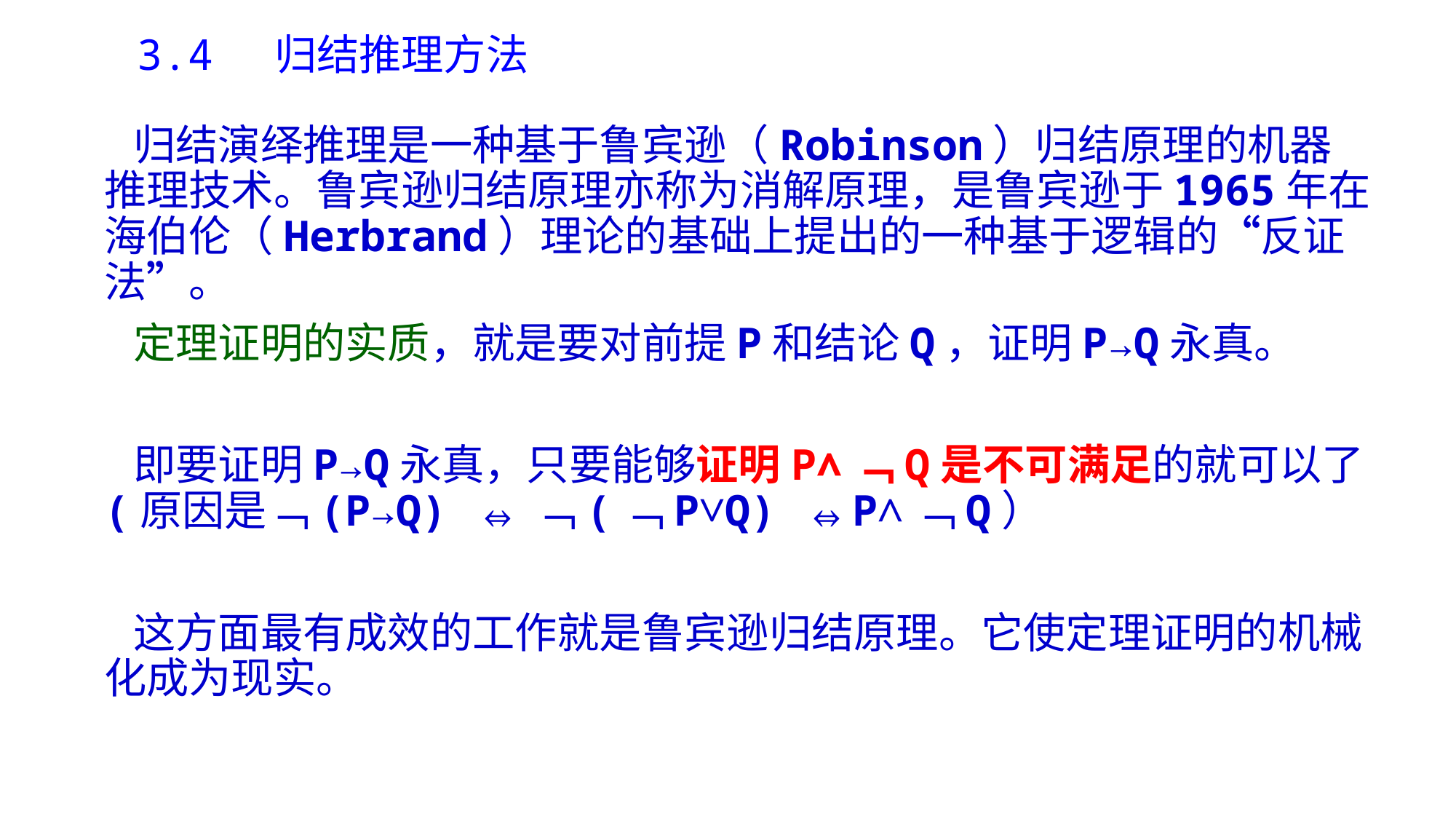

# 3.4  归结推理方法
  归结演绎推理是一种基于鲁宾逊（Robinson）归结原理的机器推理技术。鲁宾逊归结原理亦称为消解原理，是鲁宾逊于1965年在海伯伦（Herbrand）理论的基础上提出的一种基于逻辑的“反证法”。
  定理证明的实质，就是要对前提P和结论Q，证明P→Q永真。

  即要证明P→Q永真，只要能够证明P∧﹁Q是不可满足的就可以了(原因是﹁(P→Q) ⇔﹁(﹁P∨Q) ⇔P∧﹁Q）

  这方面最有成效的工作就是鲁宾逊归结原理。它使定理证明的机械化成为现实。
56